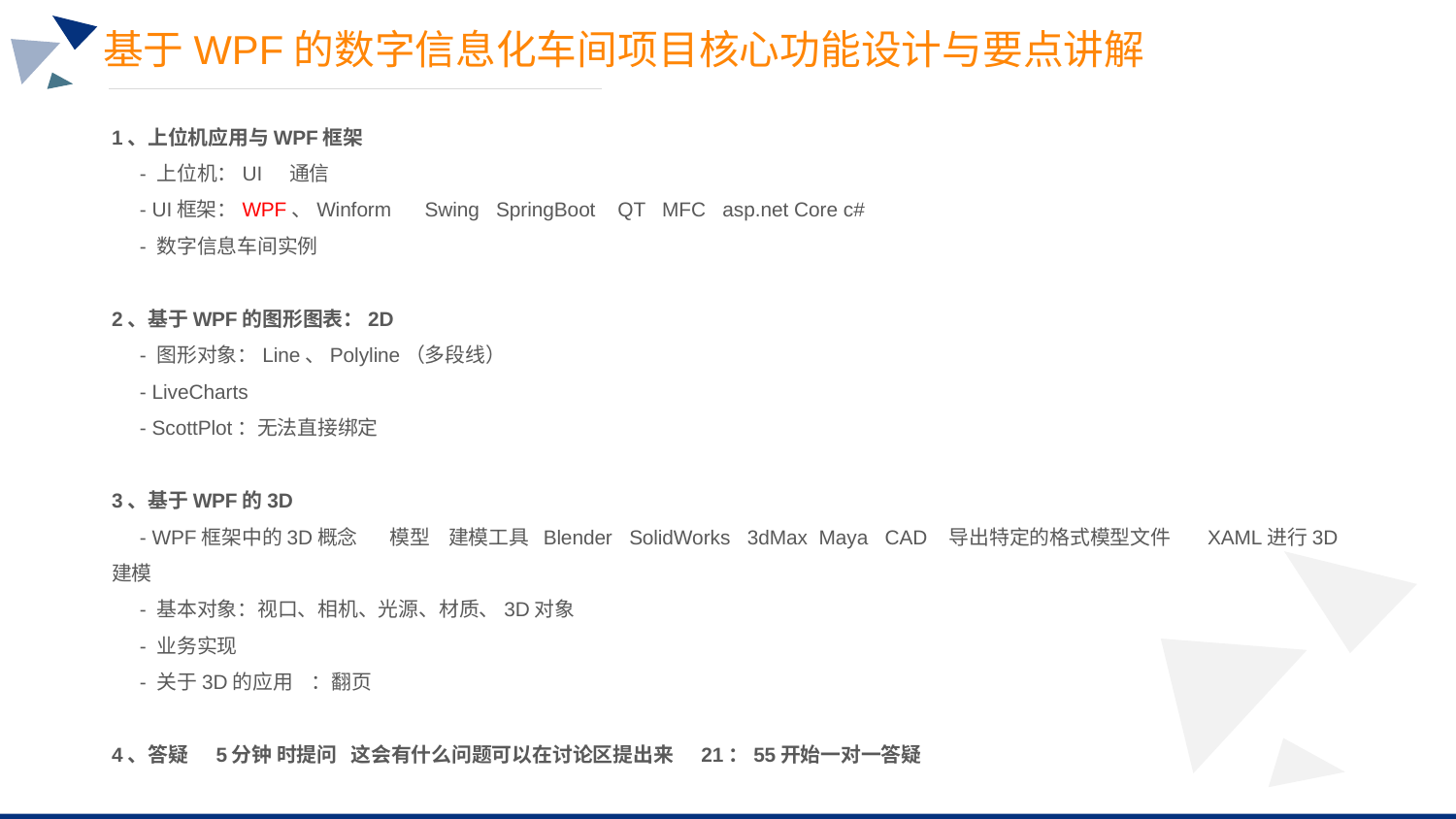

基于WPF的数字信息化车间项目核心功能设计与要点讲解
1、上位机应用与WPF框架
     - 上位机：UI    通信
     - UI框架：WPF、Winform      Swing   SpringBoot    QT   MFC   asp.net Core c#
     - 数字信息车间实例

2、基于WPF的图形图表：2D
     - 图形对象：Line、Polyline（多段线）
     - LiveCharts
     - ScottPlot：无法直接绑定

3、基于WPF的3D
     - WPF框架中的3D概念       模型    建模工具  Blender   SolidWorks   3dMax  Maya   CAD   导出特定的格式模型文件       XAML进行3D建模
     - 基本对象：视口、相机、光源、材质、3D对象
     - 业务实现
     - 关于3D的应用    ：翻页

4、答疑     5分钟 时提问   这会有什么问题可以在讨论区提出来     21：55开始一对一答疑